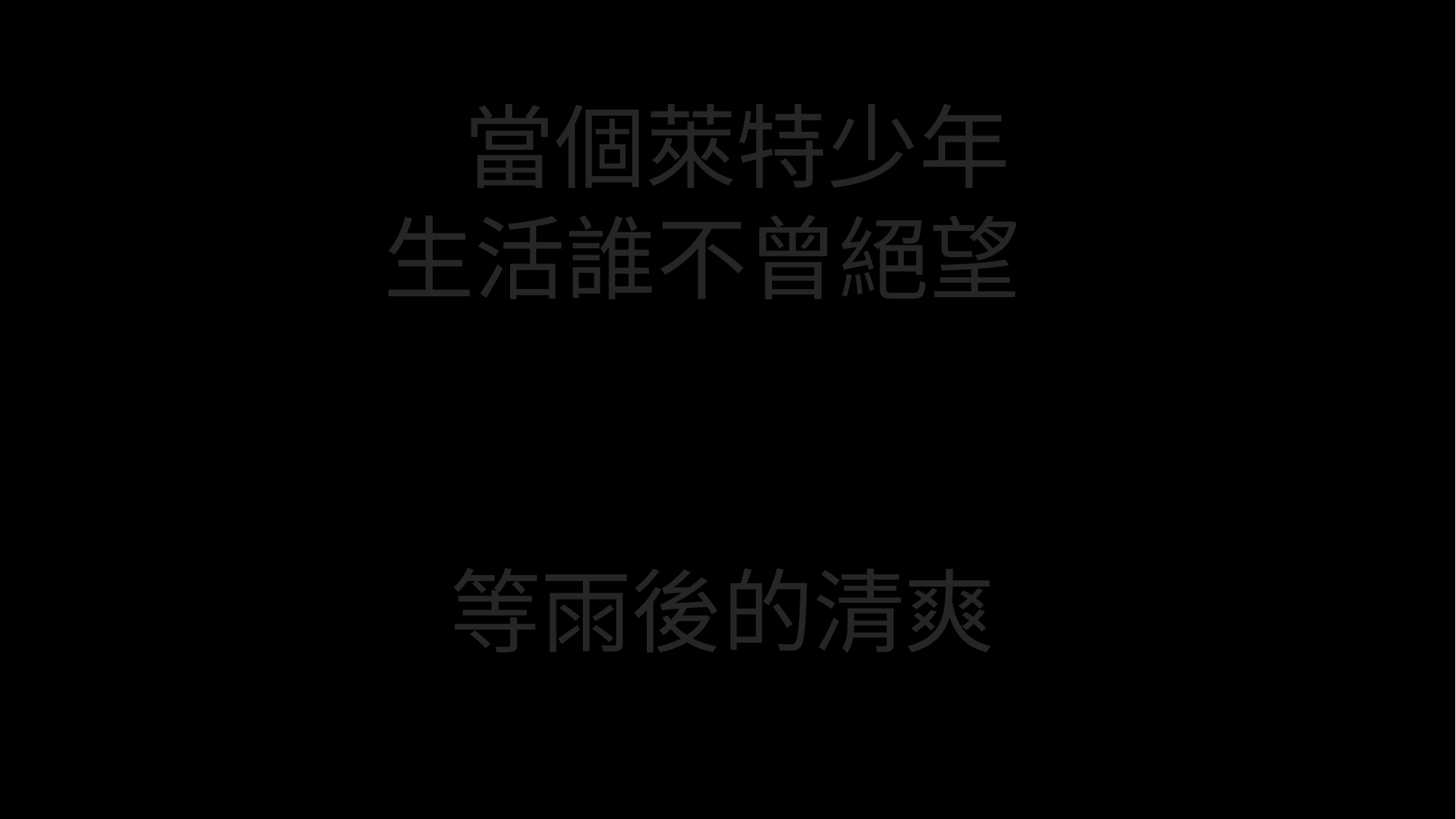

當個萊特少年
生活誰不曾絕望
破風出走吧
披上大雨

無畏淋溼
等雨後的清爽
拋開迷惘